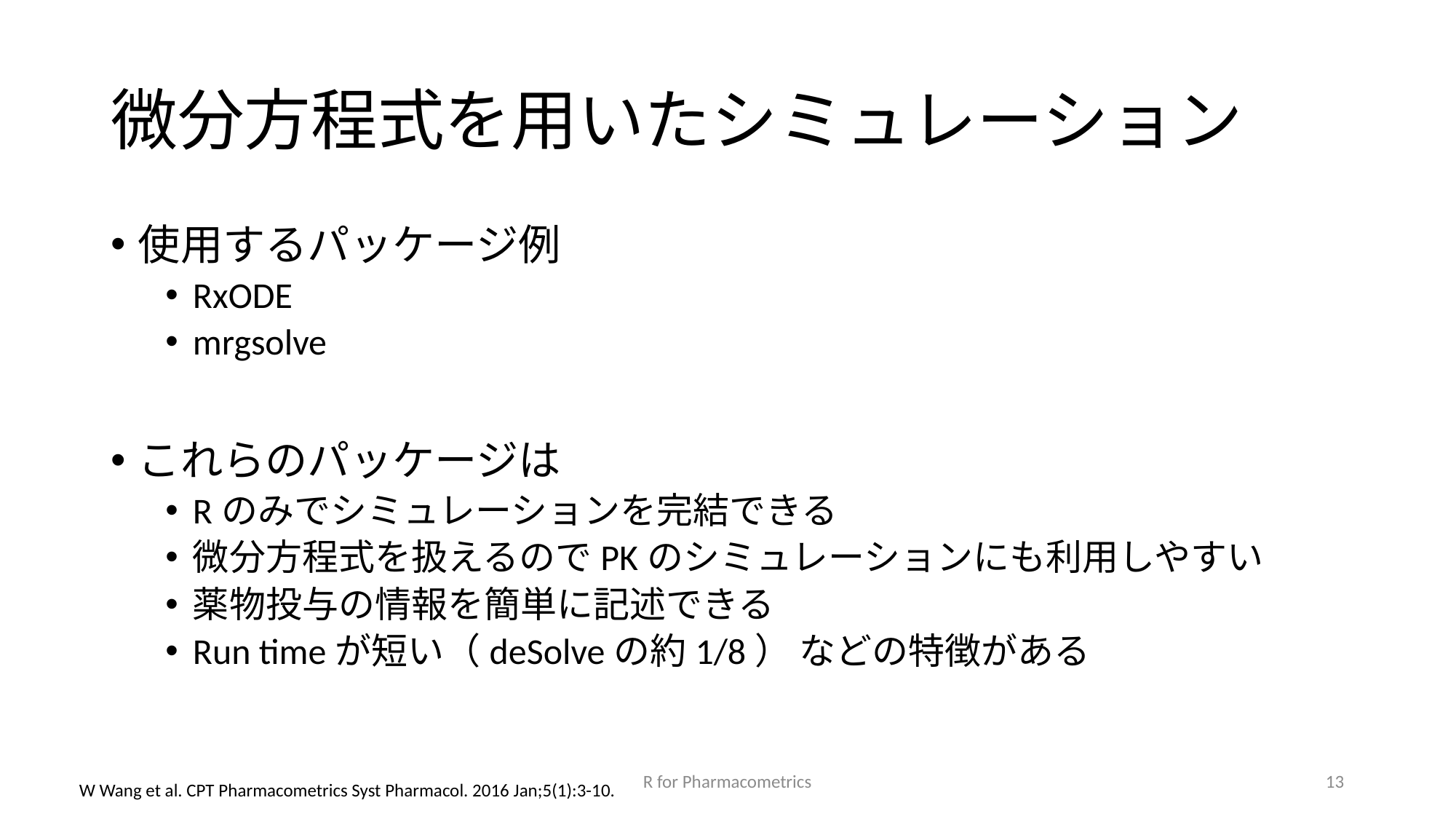

# 微分方程式を用いたシミュレーション
使用するパッケージ例
RxODE
mrgsolve

これらのパッケージは
Rのみでシミュレーションを完結できる
微分方程式を扱えるのでPKのシミュレーションにも利用しやすい
薬物投与の情報を簡単に記述できる
Run timeが短い（deSolveの約1/8） などの特徴がある
R for Pharmacometrics
13
W Wang et al. CPT Pharmacometrics Syst Pharmacol. 2016 Jan;5(1):3-10.